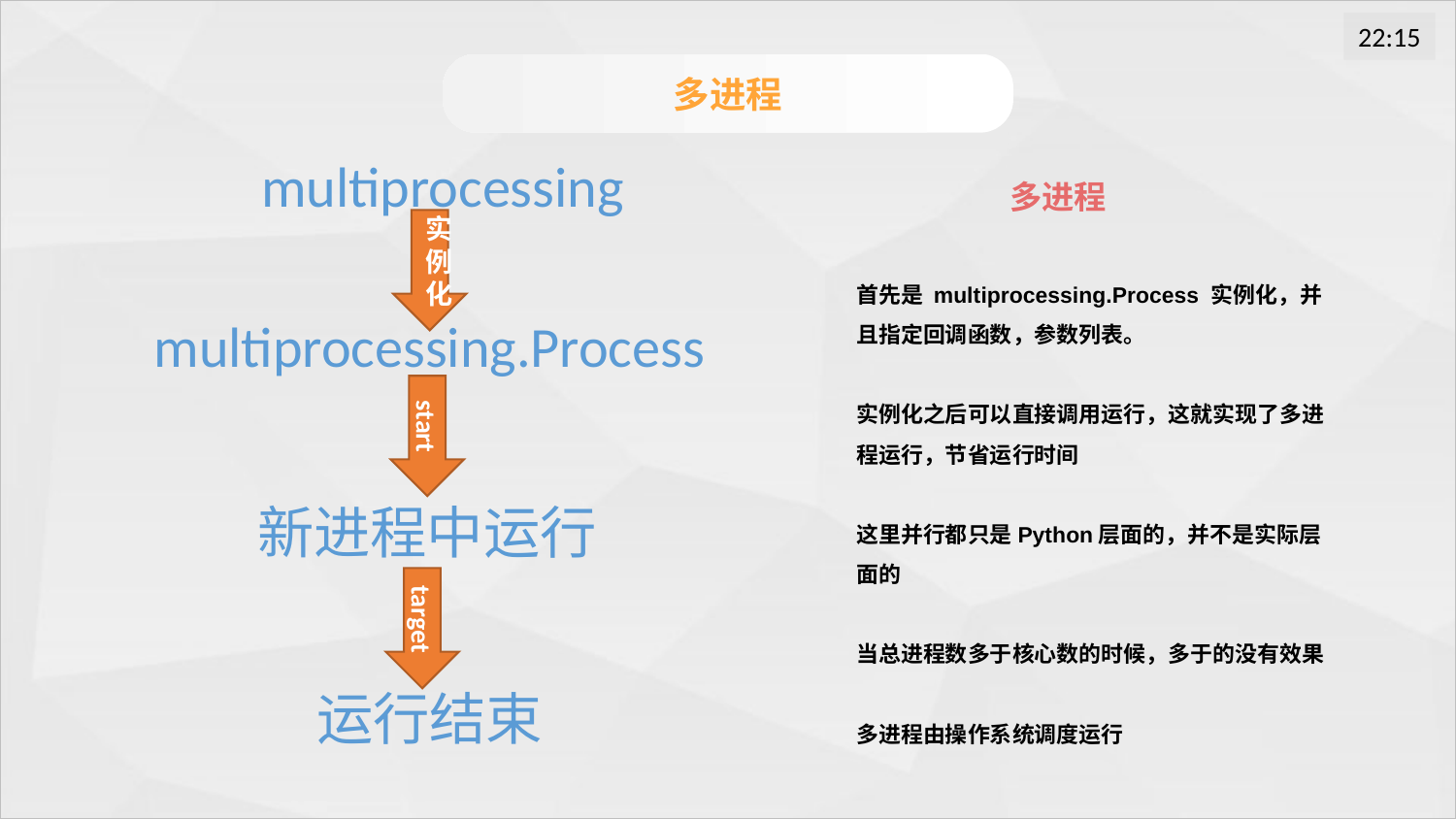

多进程
multiprocessing
多进程
实例化
首先是 multiprocessing.Process 实例化，并且指定回调函数，参数列表。

实例化之后可以直接调用运行，这就实现了多进程运行，节省运行时间

这里并行都只是Python层面的，并不是实际层面的

当总进程数多于核心数的时候，多于的没有效果

多进程由操作系统调度运行
multiprocessing.Process
start
新进程中运行
target
运行结束